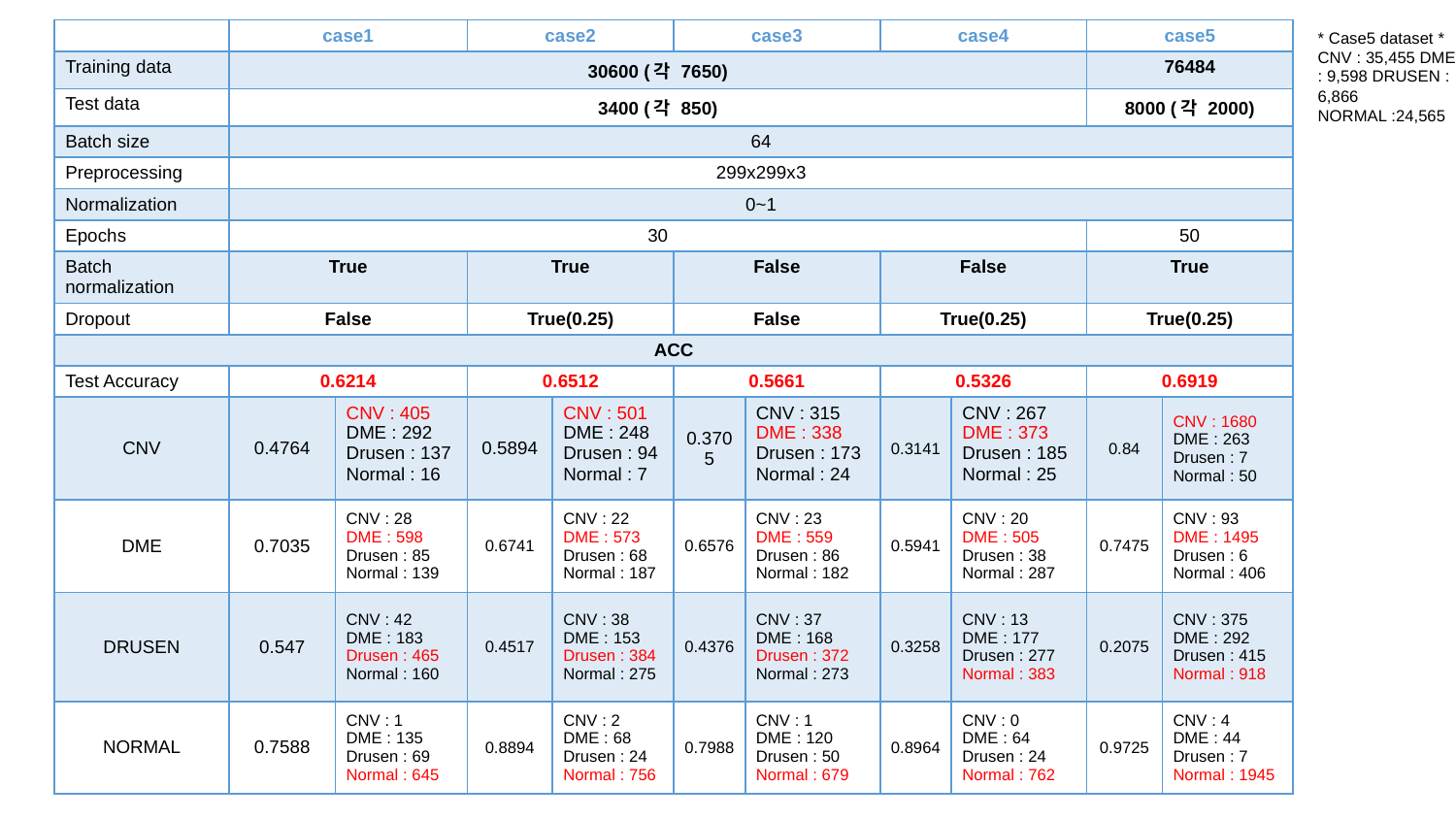

|  | case1 |  | case2 |  | case3 |  | case4 |  | case5 |  |
| --- | --- | --- | --- | --- | --- | --- | --- | --- | --- | --- |
| Training data | 30600 (각 7650) |  |  |  |  |  |  |  | 76484 |  |
| Test data | 3400 (각 850) |  |  |  |  |  |  |  | 8000 (각 2000) |  |
| Batch size | 64 |  |  |  |  |  |  |  |  |  |
| Preprocessing | 299x299x3 |  |  |  |  |  |  |  |  |  |
| Normalization | 0~1 |  |  |  |  |  |  |  |  |  |
| Epochs | 30 |  |  |  |  |  |  |  | 50 |  |
| Batch normalization | True |  | True |  | False |  | False |  | True |  |
| Dropout | False |  | True(0.25) |  | False |  | True(0.25) |  | True(0.25) |  |
| ACC |  |  |  |  |  |  |  |  |  |  |
| Test Accuracy | 0.6214 |  | 0.6512 |  | 0.5661 |  | 0.5326 |  | 0.6919 |  |
| CNV | 0.4764 | CNV : 405 DME : 292 Drusen : 137 Normal : 16 | 0.5894 | CNV : 501 DME : 248 Drusen : 94 Normal : 7 | 0.3705 | CNV : 315 DME : 338 Drusen : 173 Normal : 24 | 0.3141 | CNV : 267 DME : 373 Drusen : 185 Normal : 25 | 0.84 | CNV : 1680 DME : 263 Drusen : 7 Normal : 50 |
| DME | 0.7035 | CNV : 28 DME : 598 Drusen : 85 Normal : 139 | 0.6741 | CNV : 22 DME : 573 Drusen : 68 Normal : 187 | 0.6576 | CNV : 23 DME : 559 Drusen : 86 Normal : 182 | 0.5941 | CNV : 20 DME : 505 Drusen : 38 Normal : 287 | 0.7475 | CNV : 93 DME : 1495 Drusen : 6 Normal : 406 |
| DRUSEN | 0.547 | CNV : 42 DME : 183 Drusen : 465 Normal : 160 | 0.4517 | CNV : 38 DME : 153 Drusen : 384 Normal : 275 | 0.4376 | CNV : 37 DME : 168 Drusen : 372 Normal : 273 | 0.3258 | CNV : 13 DME : 177 Drusen : 277 Normal : 383 | 0.2075 | CNV : 375 DME : 292 Drusen : 415 Normal : 918 |
| NORMAL | 0.7588 | CNV : 1 DME : 135 Drusen : 69 Normal : 645 | 0.8894 | CNV : 2 DME : 68 Drusen : 24 Normal : 756 | 0.7988 | CNV : 1 DME : 120 Drusen : 50 Normal : 679 | 0.8964 | CNV : 0 DME : 64 Drusen : 24 Normal : 762 | 0.9725 | CNV : 4 DME : 44 Drusen : 7 Normal : 1945 |
* Case5 dataset *
CNV : 35,455 DME : 9,598 DRUSEN : 6,866 NORMAL :24,565